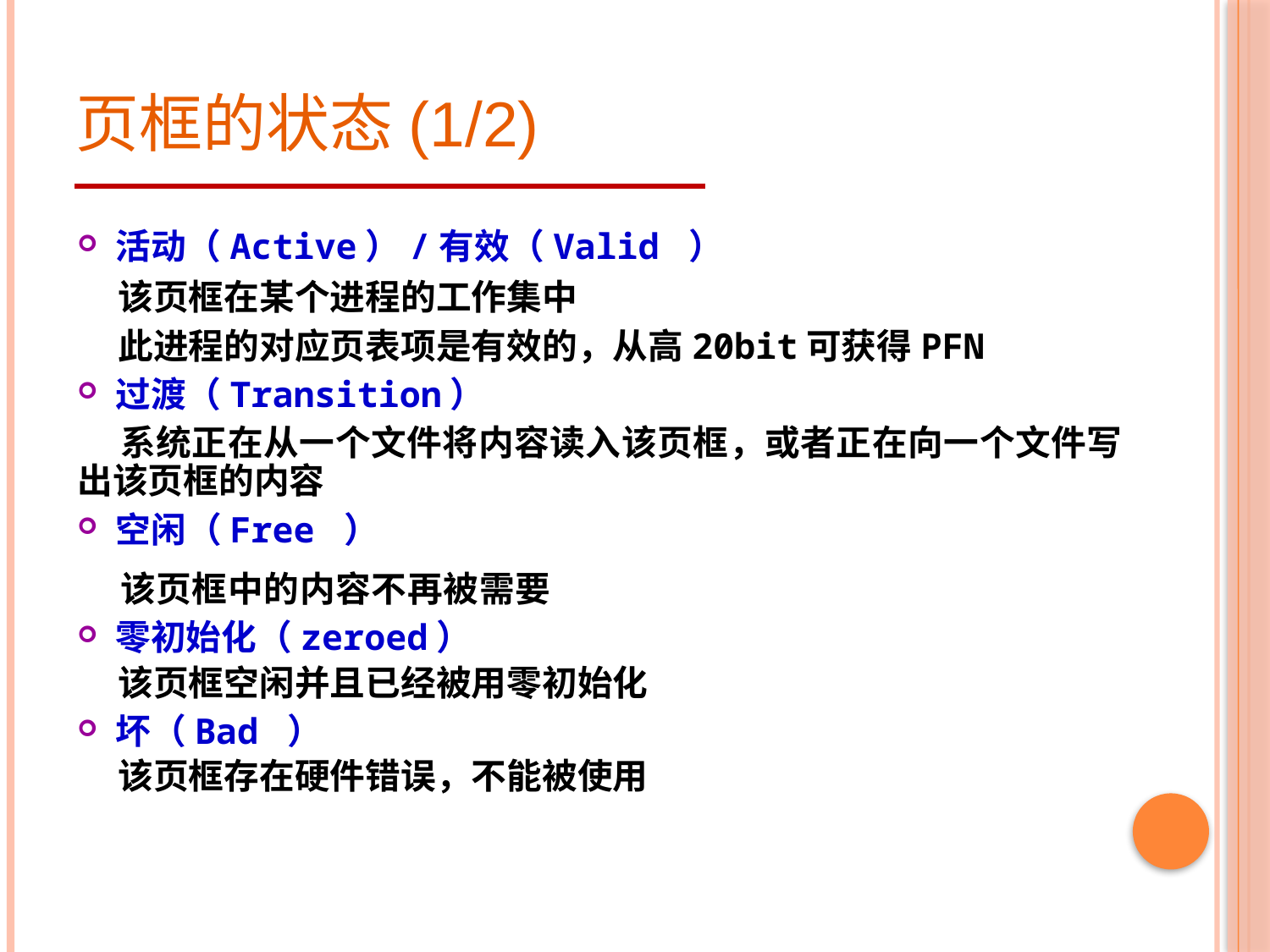

# 页框的状态(1/2)
活动（Active）/有效（Valid ）
    该页框在某个进程的工作集中
    此进程的对应页表项是有效的，从高20bit可获得PFN
过渡（Transition）
    系统正在从一个文件将内容读入该页框，或者正在向一个文件写出该页框的内容
空闲（Free ）
    该页框中的内容不再被需要
零初始化（zeroed）
    该页框空闲并且已经被用零初始化
坏（Bad ）
    该页框存在硬件错误，不能被使用